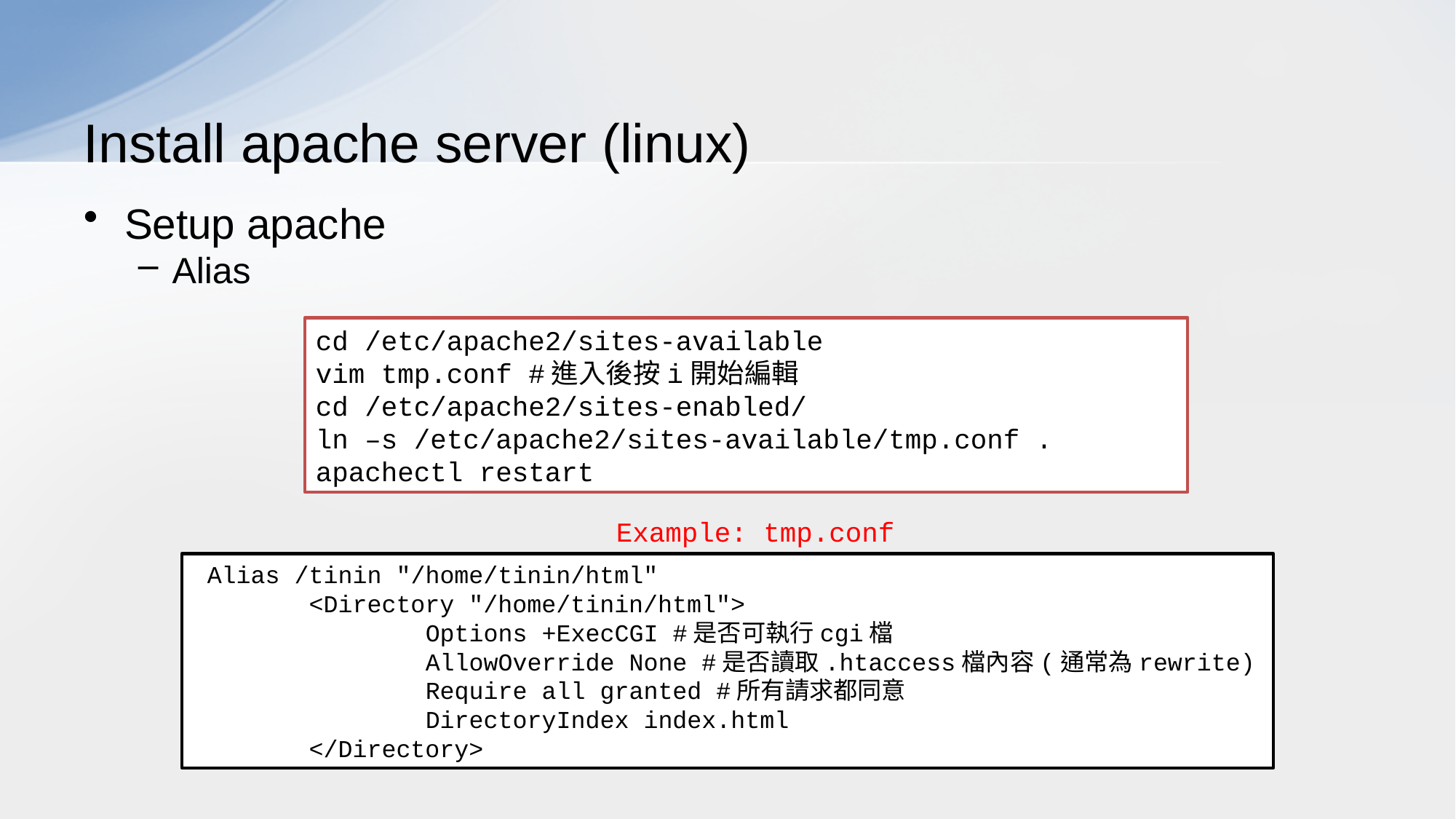

# Install apache server (linux)
Setup apache
Alias

cd /etc/apache2/sites-available
vim tmp.conf #進入後按i開始編輯
cd /etc/apache2/sites-enabled/
ln –s /etc/apache2/sites-available/tmp.conf .
apachectl restart
Example: tmp.conf
 Alias /tinin "/home/tinin/html"
        <Directory "/home/tinin/html">
                Options +ExecCGI #是否可執行cgi檔
                AllowOverride None #是否讀取.htaccess檔內容(通常為rewrite)
                Require all granted #所有請求都同意
                DirectoryIndex index.html
        </Directory>